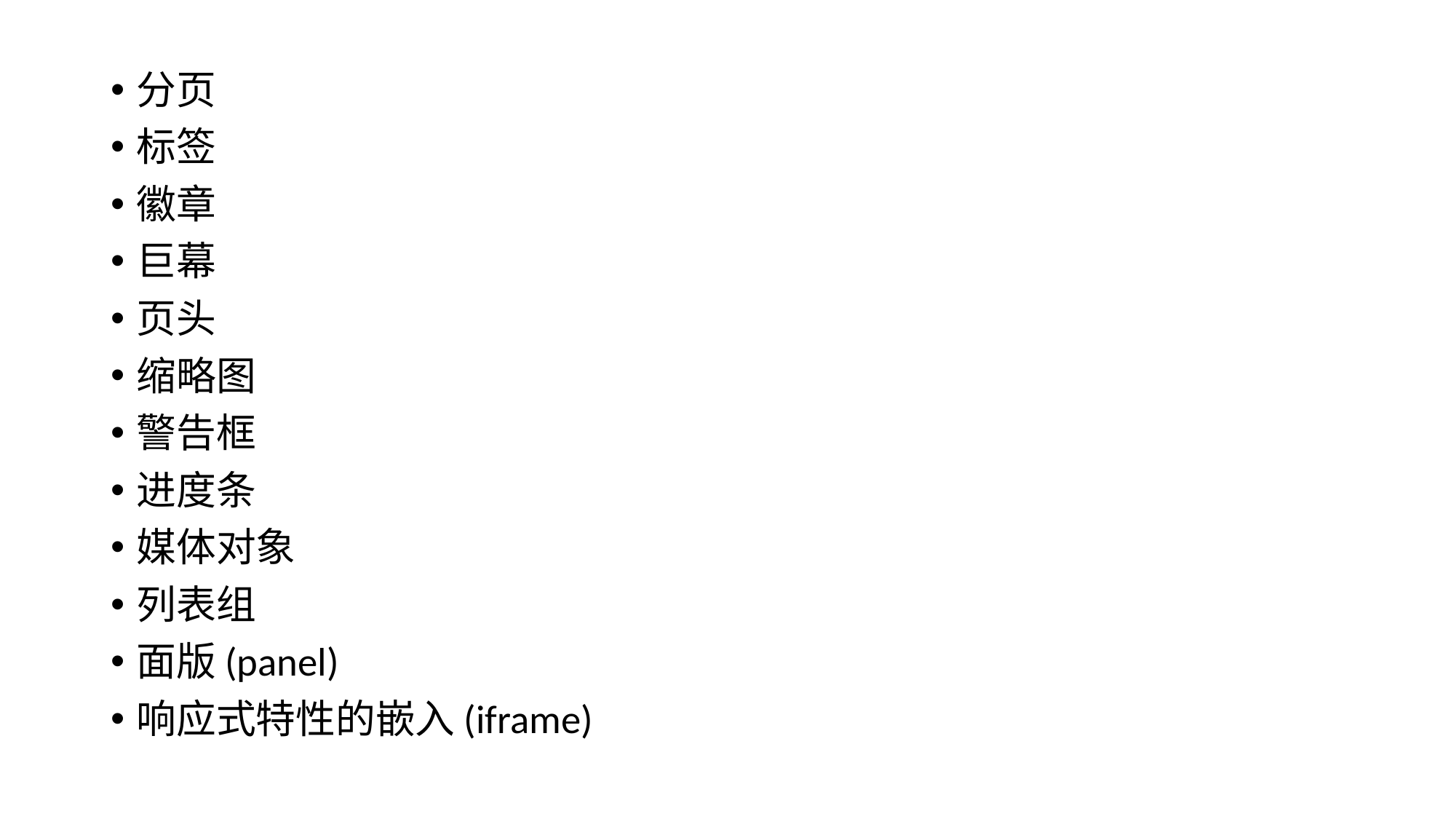

分页
标签
徽章
巨幕
页头
缩略图
警告框
进度条
媒体对象
列表组
面版(panel)
响应式特性的嵌入(iframe)